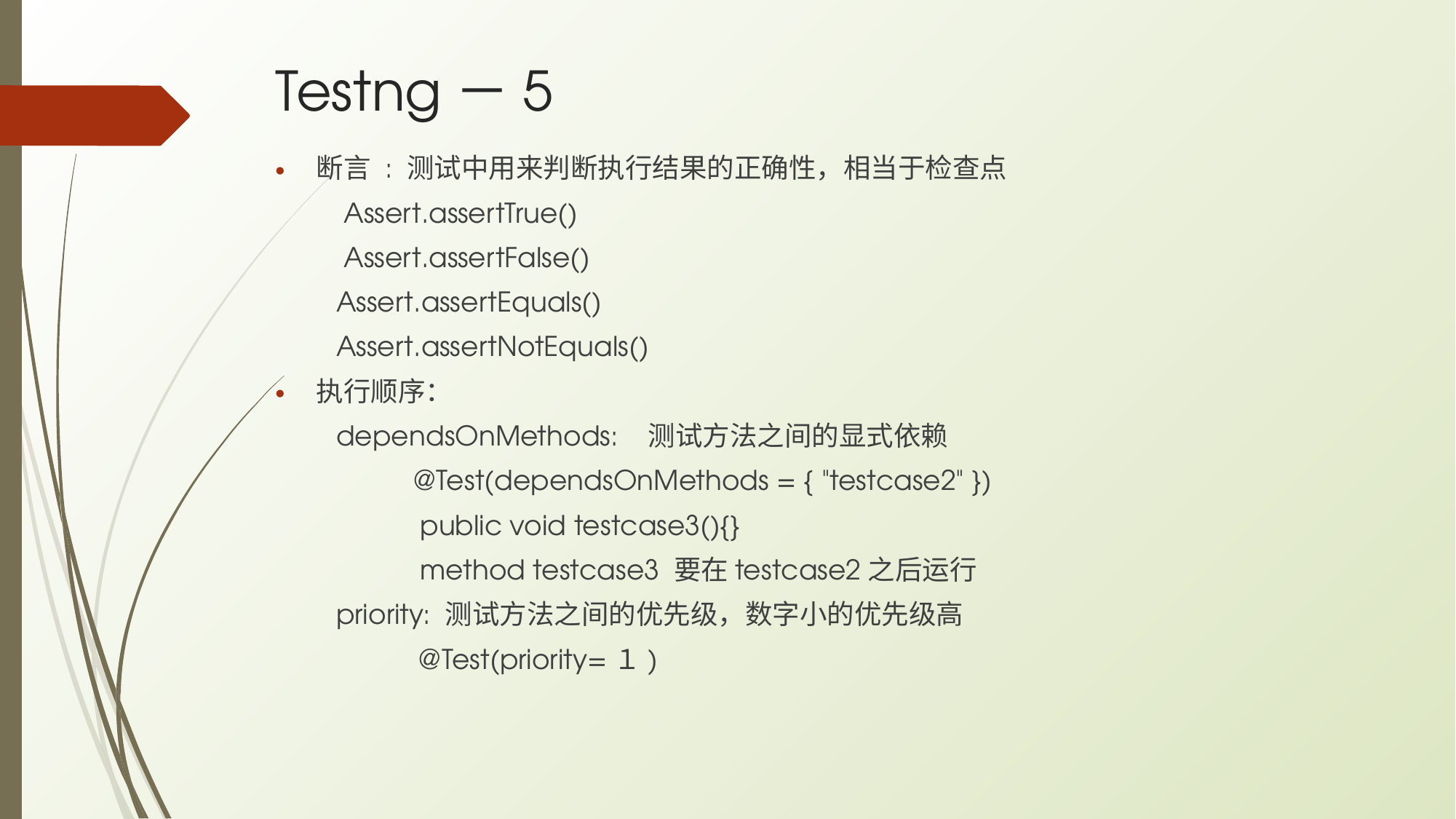

# Testng－5
断言 : 测试中用来判断执行结果的正确性，相当于检查点
　　 Assert.assertTrue()
　　 Assert.assertFalse()
        Assert.assertEquals()
        Assert.assertNotEquals()
执行顺序：
　　dependsOnMethods:   测试方法之间的显式依赖
                  @Test(dependsOnMethods = { "testcase2" })
                   public void testcase3(){}
                   method testcase3 要在testcase2之后运行
　　priority: 测试方法之间的优先级，数字小的优先级高
　　　　　@Test(priority=１)